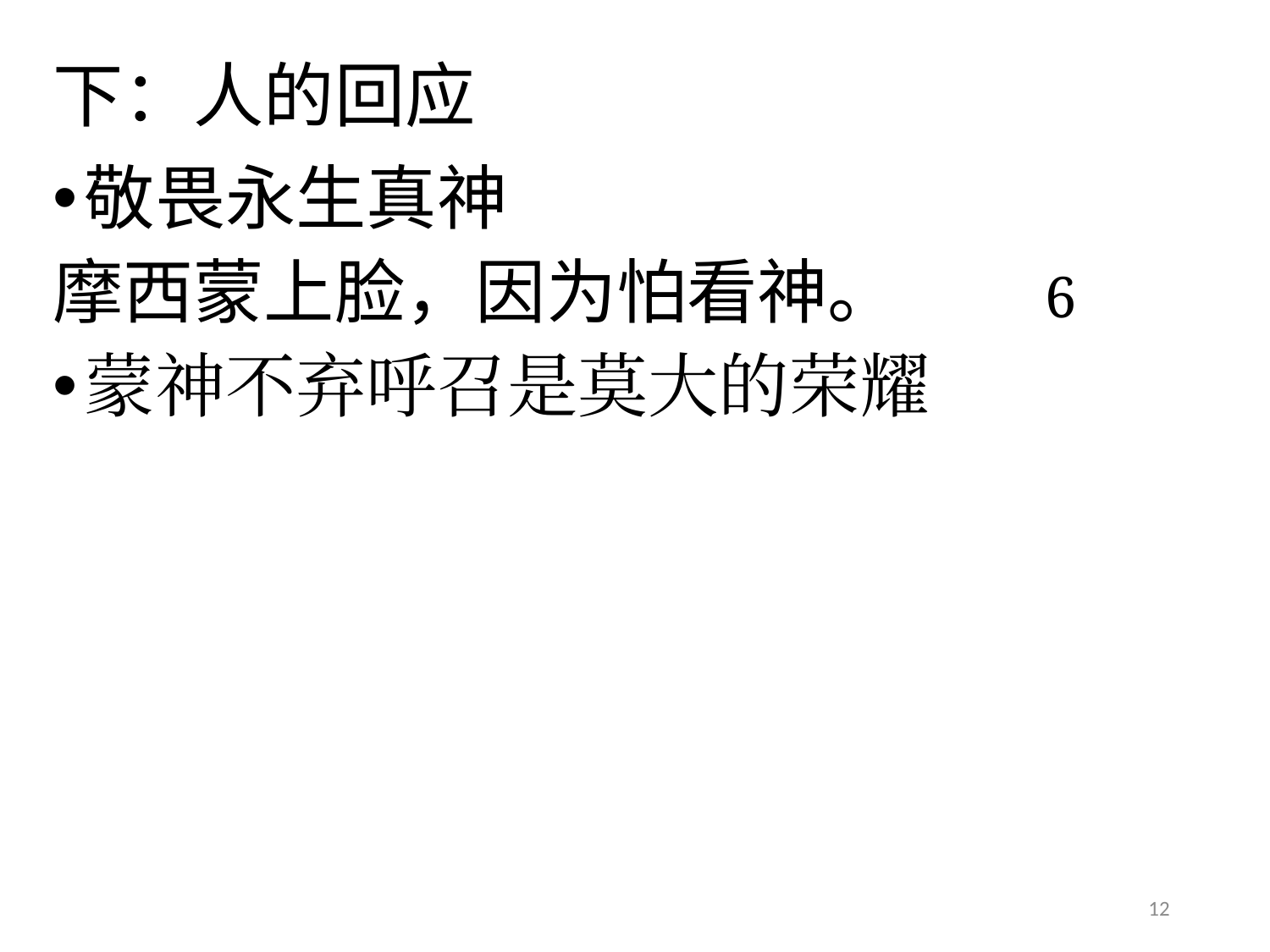

# 下：人的回应
敬畏永生真神
摩西蒙上脸，因为怕看神。         6
蒙神不弃呼召是莫大的荣耀
12